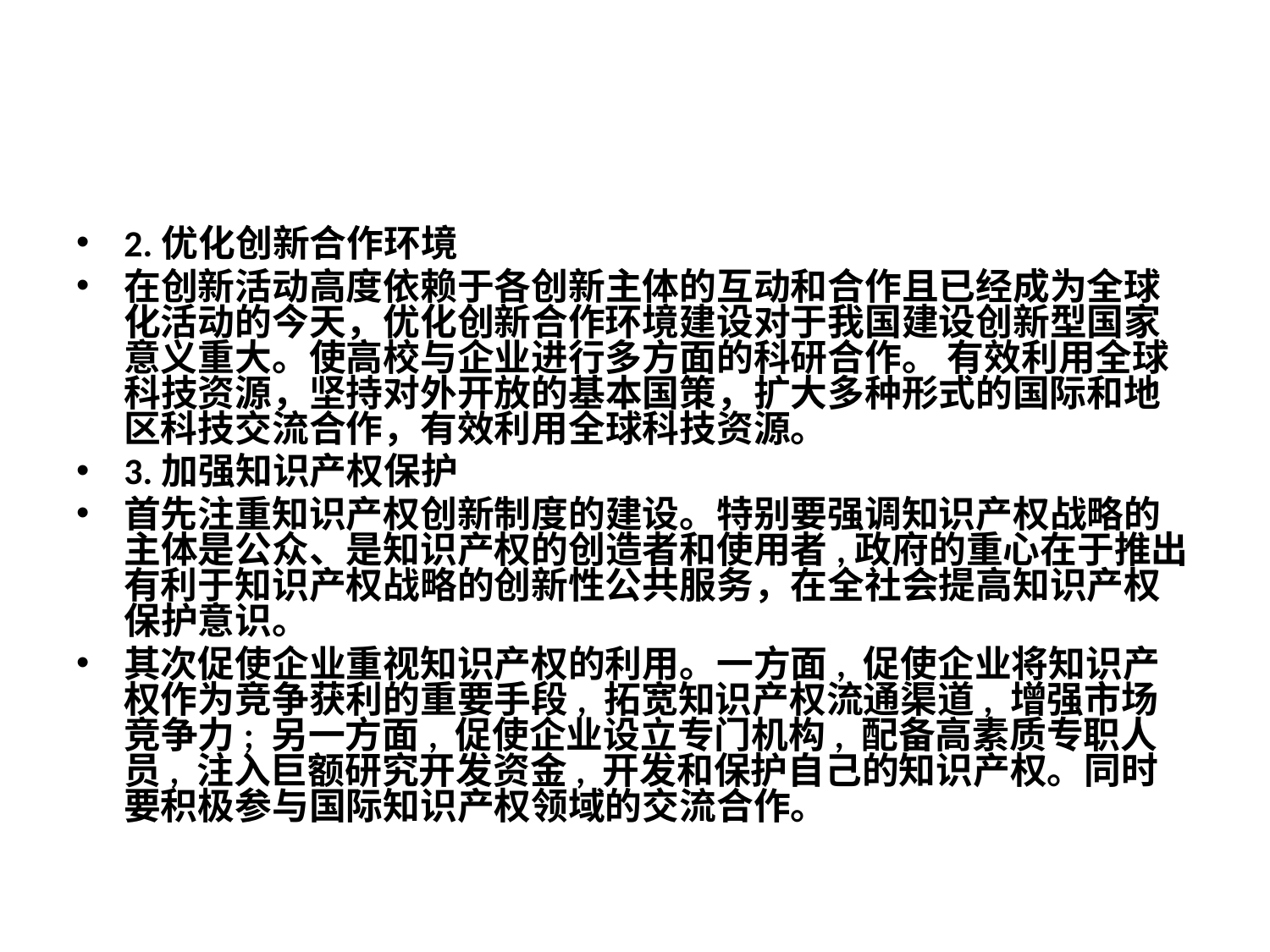

#
2.优化创新合作环境
在创新活动高度依赖于各创新主体的互动和合作且已经成为全球化活动的今天，优化创新合作环境建设对于我国建设创新型国家意义重大。使高校与企业进行多方面的科研合作。 有效利用全球科技资源，坚持对外开放的基本国策，扩大多种形式的国际和地区科技交流合作，有效利用全球科技资源。
3.加强知识产权保护
首先注重知识产权创新制度的建设。特别要强调知识产权战略的主体是公众、是知识产权的创造者和使用者,政府的重心在于推出有利于知识产权战略的创新性公共服务，在全社会提高知识产权保护意识。
其次促使企业重视知识产权的利用。一方面, 促使企业将知识产权作为竞争获利的重要手段, 拓宽知识产权流通渠道, 增强市场竞争力; 另一方面, 促使企业设立专门机构, 配备高素质专职人员, 注入巨额研究开发资金, 开发和保护自己的知识产权。同时要积极参与国际知识产权领域的交流合作。